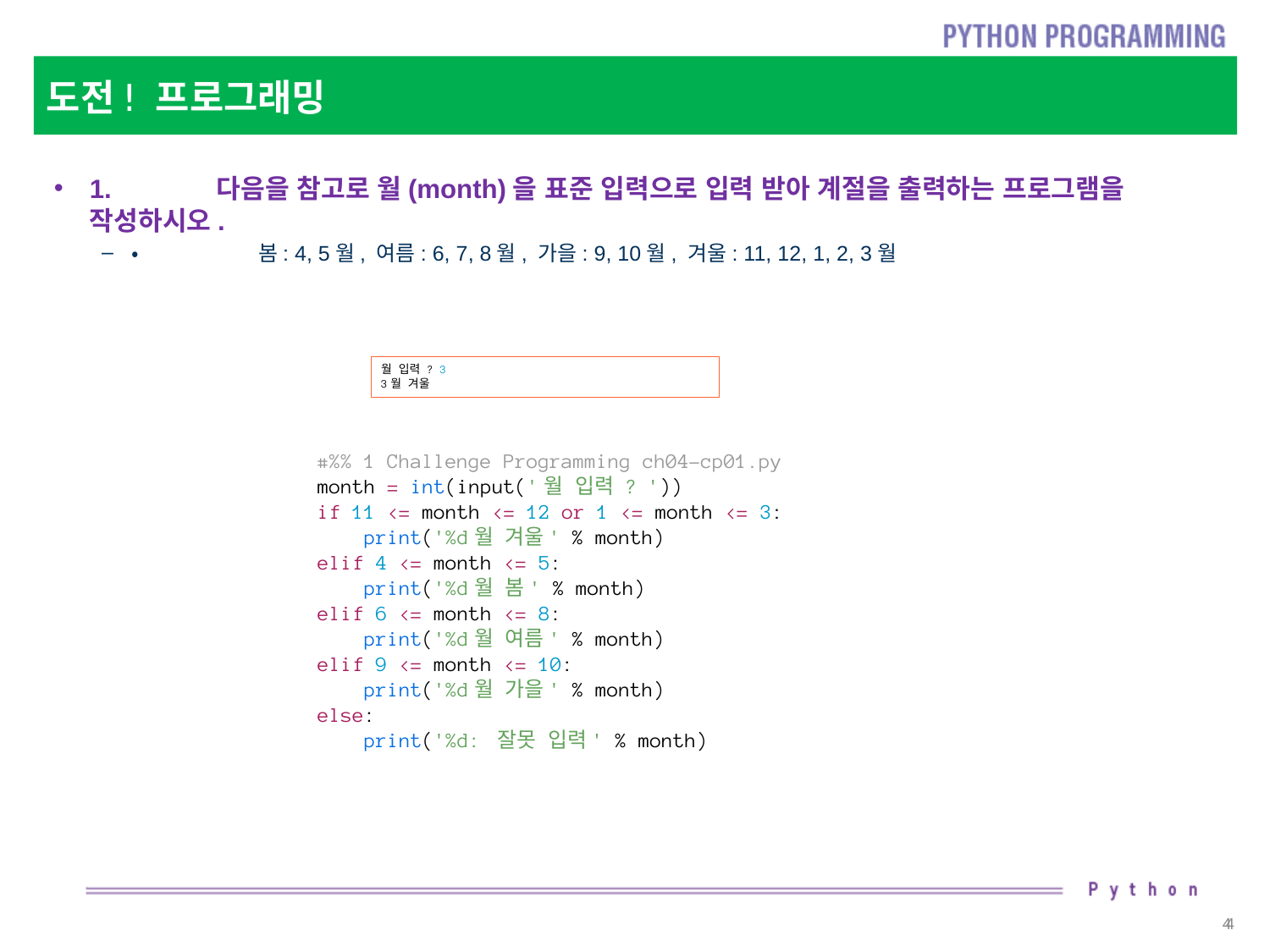

# 도전! 프로그래밍
1.	다음을 참고로 월(month)을 표준 입력으로 입력 받아 계절을 출력하는 프로그램을 작성하시오.
•	봄: 4, 5월, 여름: 6, 7, 8월, 가을: 9, 10월, 겨울: 11, 12, 1, 2, 3월
월 입력 ? 3
3월 겨울
#%% 1 Challenge Programming ch04-cp01.py
month = int(input('월 입력 ? '))
if 11 <= month <= 12 or 1 <= month <= 3:
    print('%d월 겨울' % month)
elif 4 <= month <= 5:
    print('%d월 봄' % month)
elif 6 <= month <= 8:
    print('%d월 여름' % month)
elif 9 <= month <= 10:
    print('%d월 가을' % month)
else:
    print('%d: 잘못 입력' % month)
4